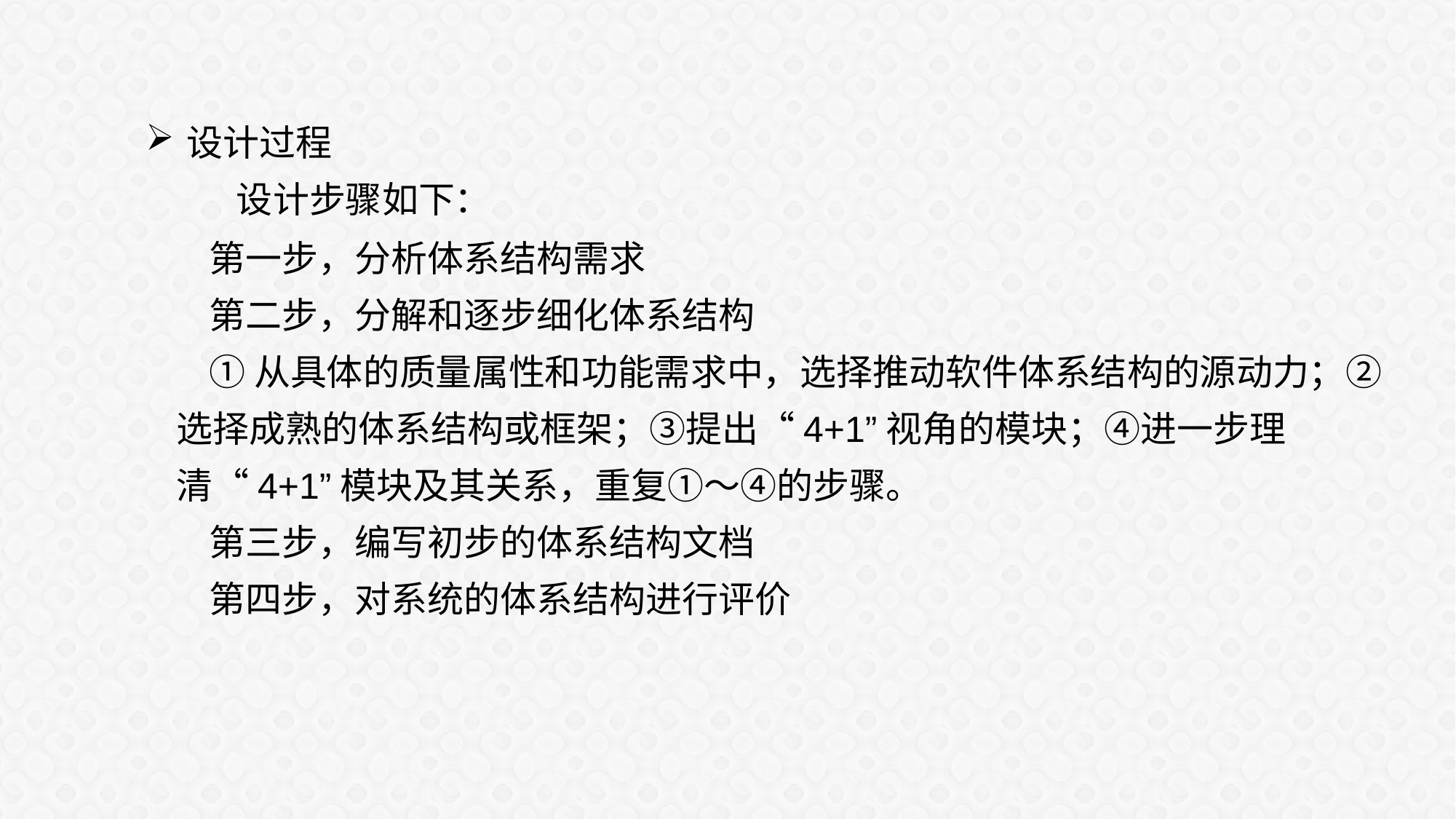

设计过程
          设计步骤如下：
   第一步，分析体系结构需求
   第二步，分解和逐步细化体系结构
    ①从具体的质量属性和功能需求中，选择推动软件体系结构的源动力；②选择成熟的体系结构或框架；③提出“4+1”视角的模块；④进一步理清“4+1”模块及其关系，重复①～④的步骤。
   第三步，编写初步的体系结构文档
   第四步，对系统的体系结构进行评价